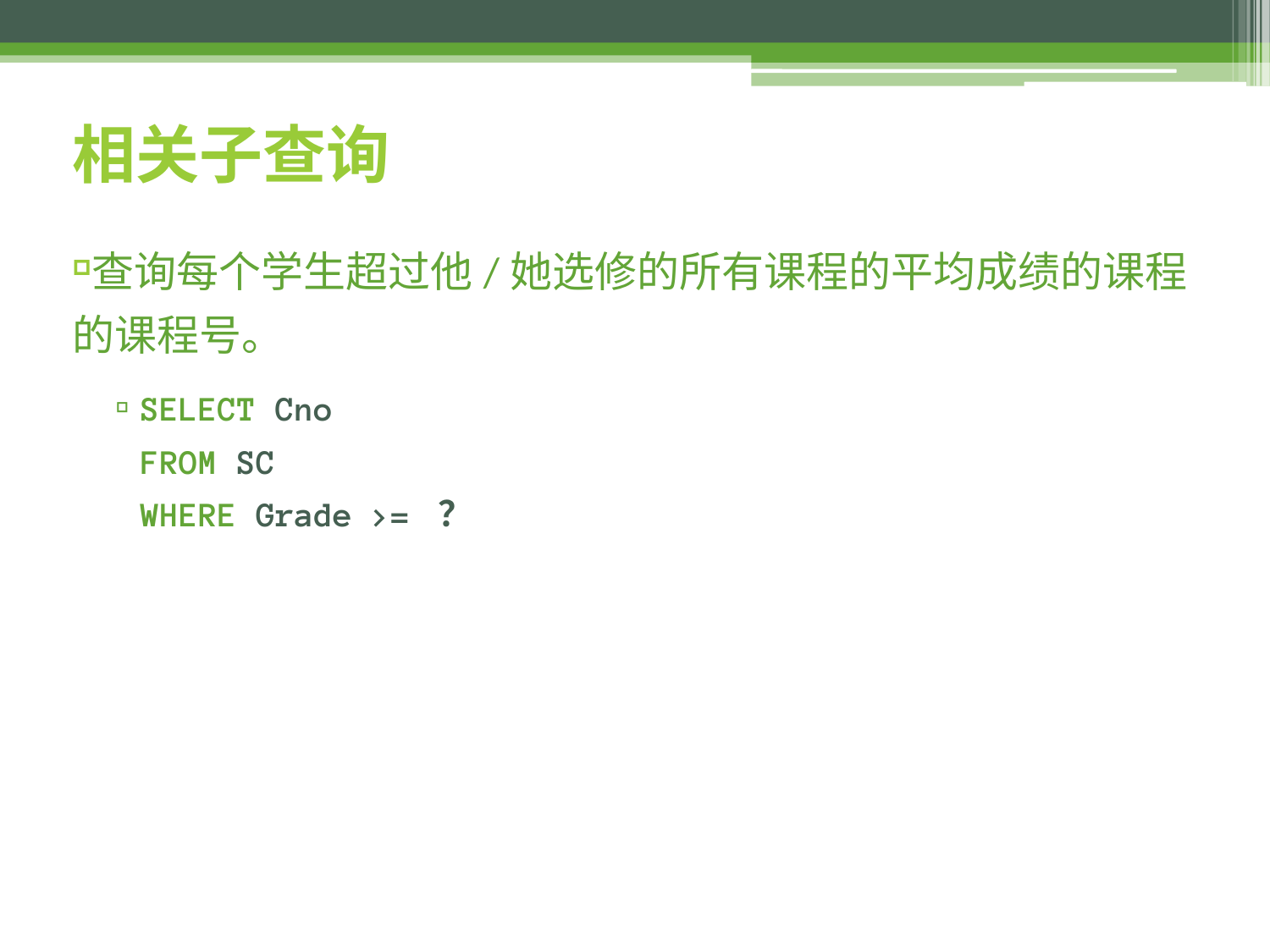

# 相关子查询
查询每个学生超过他/她选修的所有课程的平均成绩的课程的课程号。
SELECT Cno
FROM SC
WHERE Grade >= ？